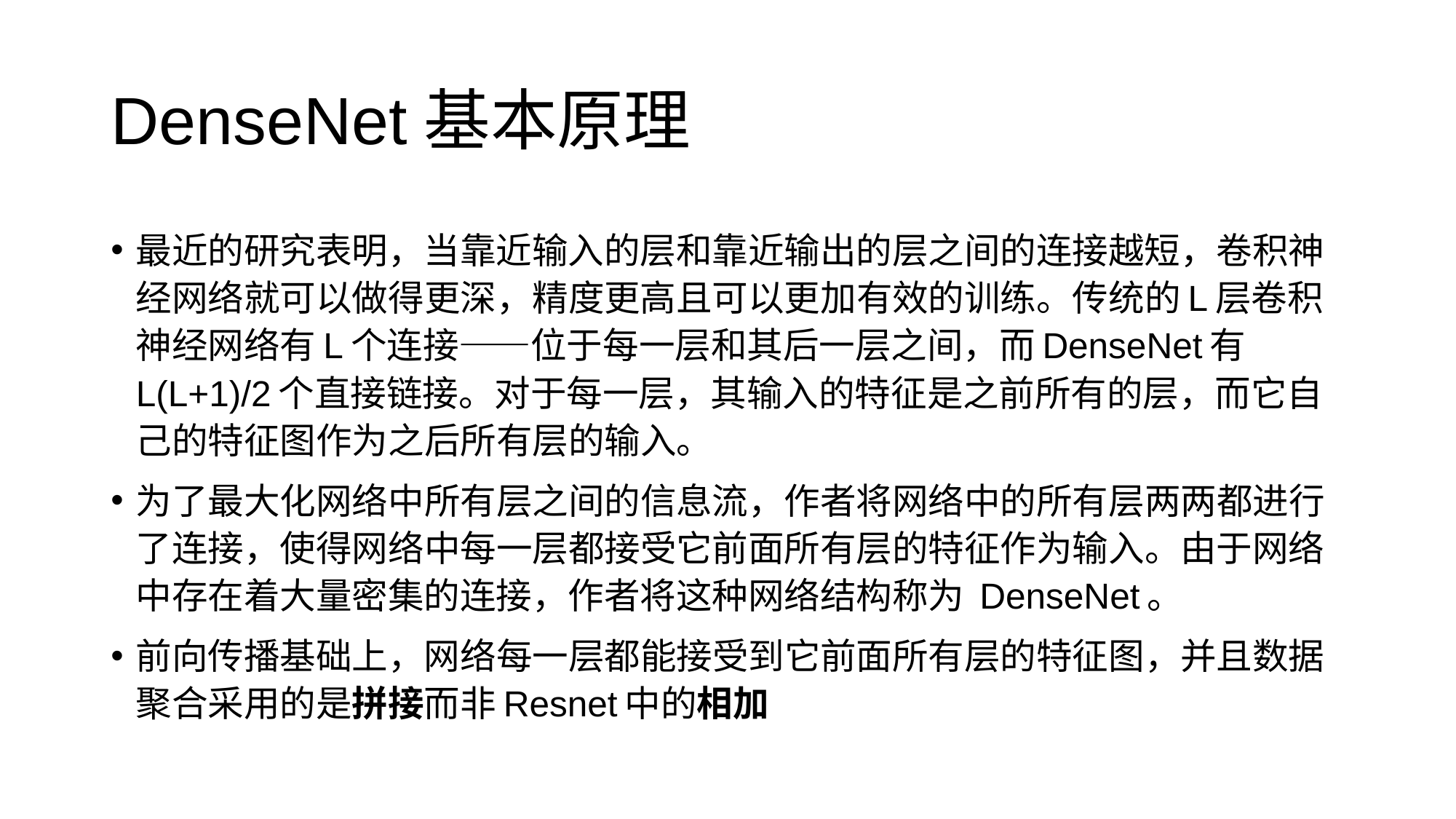

# DenseNet基本原理
最近的研究表明，当靠近输入的层和靠近输出的层之间的连接越短，卷积神经网络就可以做得更深，精度更高且可以更加有效的训练。传统的L层卷积神经网络有L个连接——位于每一层和其后一层之间，而DenseNet有L(L+1)/2个直接链接。对于每一层，其输入的特征是之前所有的层，而它自己的特征图作为之后所有层的输入。
为了最大化网络中所有层之间的信息流，作者将网络中的所有层两两都进行了连接，使得网络中每一层都接受它前面所有层的特征作为输入。由于网络中存在着大量密集的连接，作者将这种网络结构称为 DenseNet。
前向传播基础上，网络每一层都能接受到它前面所有层的特征图，并且数据聚合采用的是拼接而非Resnet中的相加